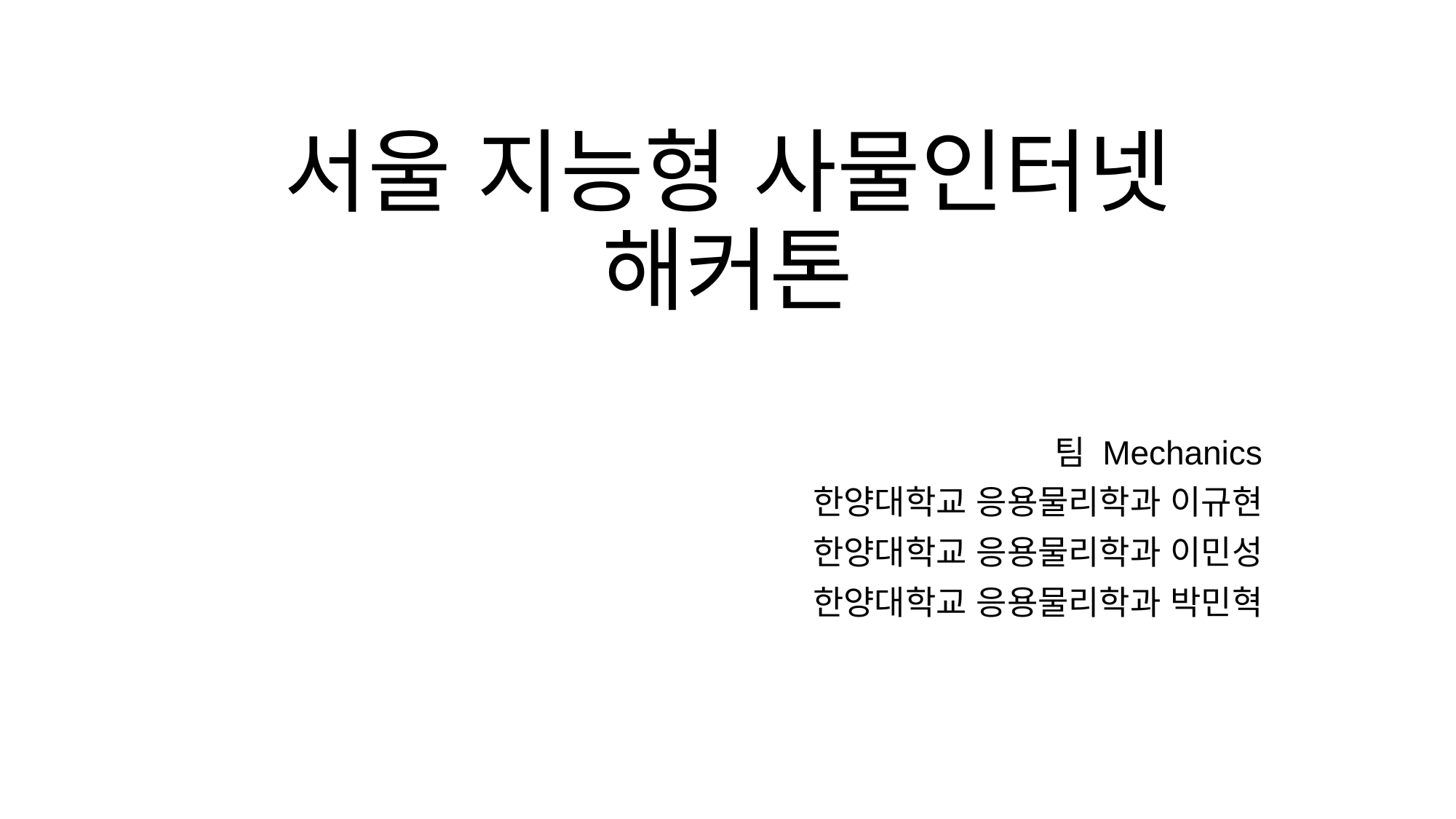

# 서울 지능형 사물인터넷 해커톤
팀 Mechanics
한양대학교 응용물리학과 이규현
한양대학교 응용물리학과 이민성
한양대학교 응용물리학과 박민혁